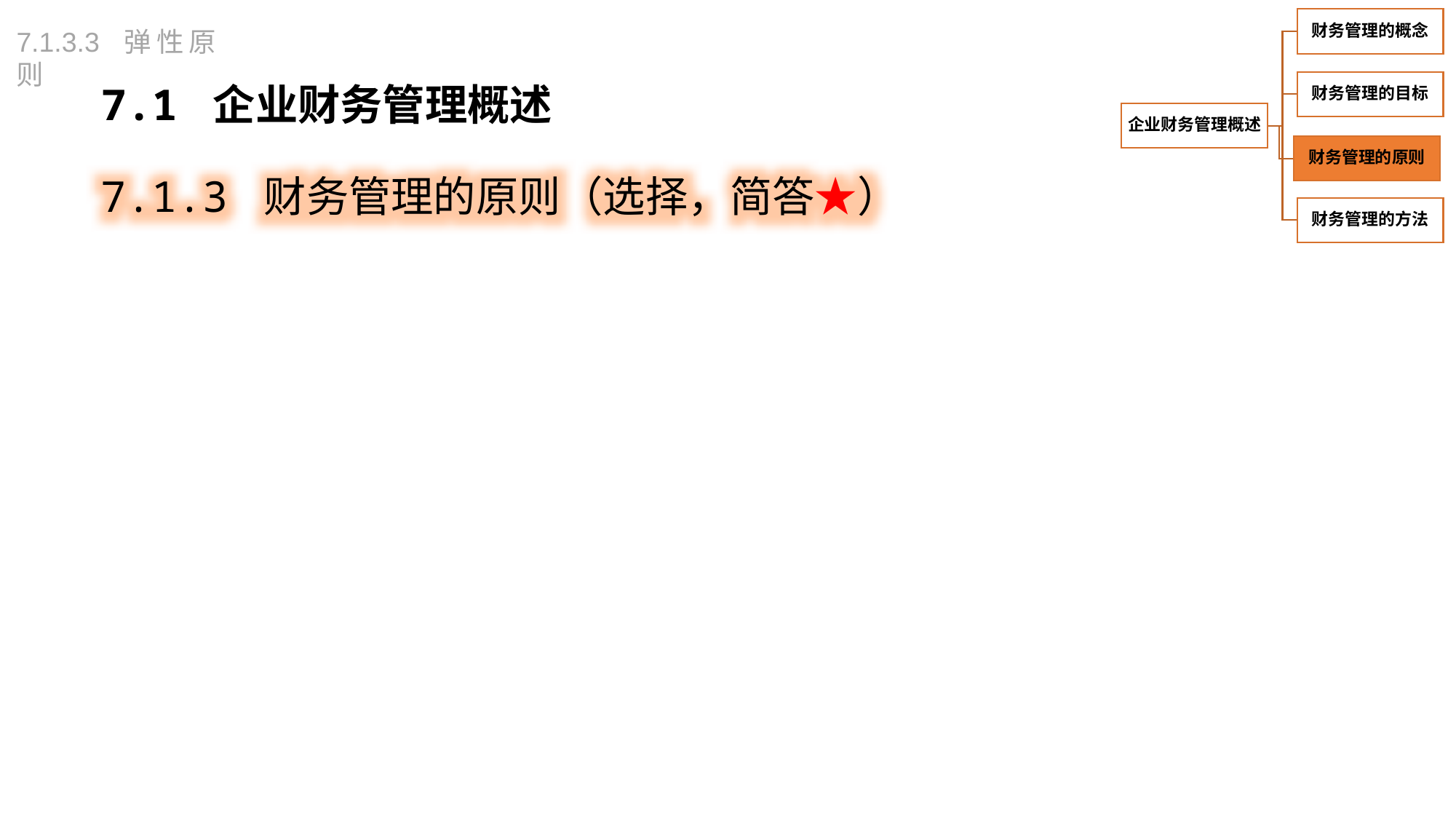

企业财务管理概述
财务管理的概念
财务管理的目标
财务管理的原则
财务管理的方法
7.1.3.3 弹性原则
7.1 企业财务管理概述
7.1.3 财务管理的原则（选择，简答★）